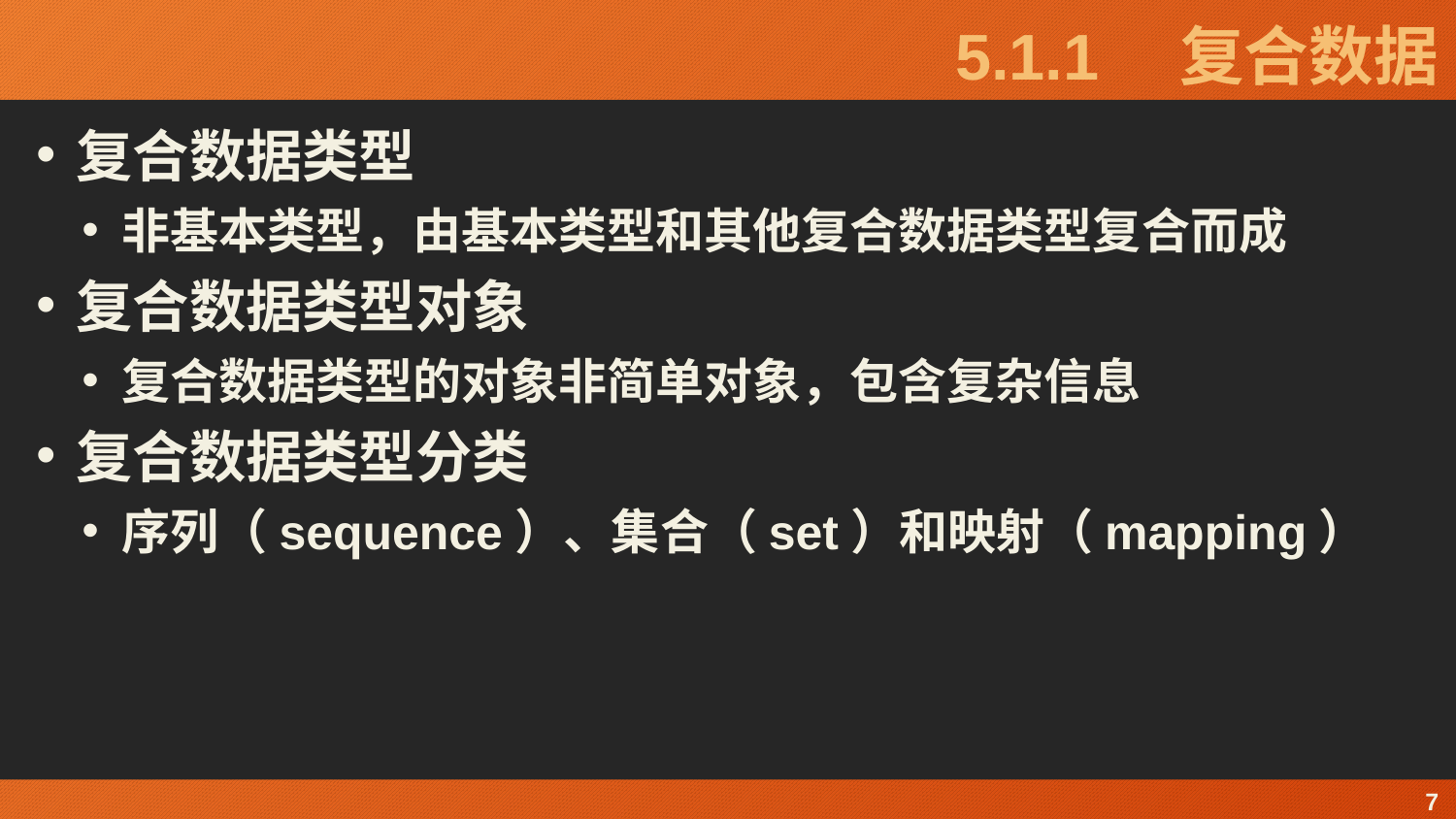

# 5.1.1　复合数据
复合数据类型
非基本类型，由基本类型和其他复合数据类型复合而成
复合数据类型对象
复合数据类型的对象非简单对象，包含复杂信息
复合数据类型分类
序列（sequence）、集合（set）和映射（mapping）
7